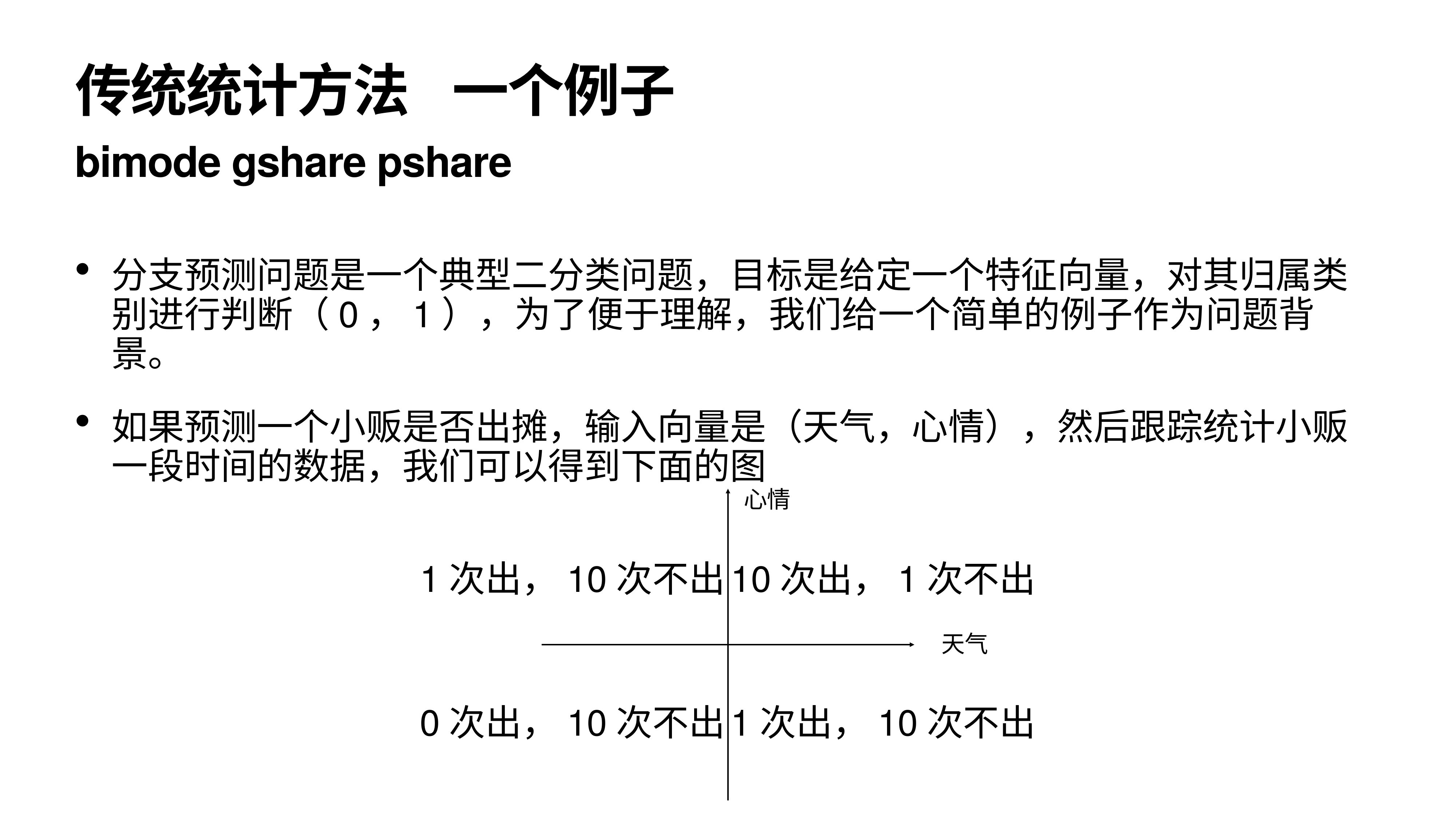

# 传统统计方法   一个例子
bimode gshare pshare
分支预测问题是一个典型二分类问题，目标是给定一个特征向量，对其归属类别进行判断（0，1），为了便于理解，我们给一个简单的例子作为问题背景。
如果预测一个小贩是否出摊，输入向量是（天气，心情），然后跟踪统计小贩一段时间的数据，我们可以得到下面的图
心情

1次出，10次不出
10次出，1次不出
天气

0次出，10次不出
1次出，10次不出